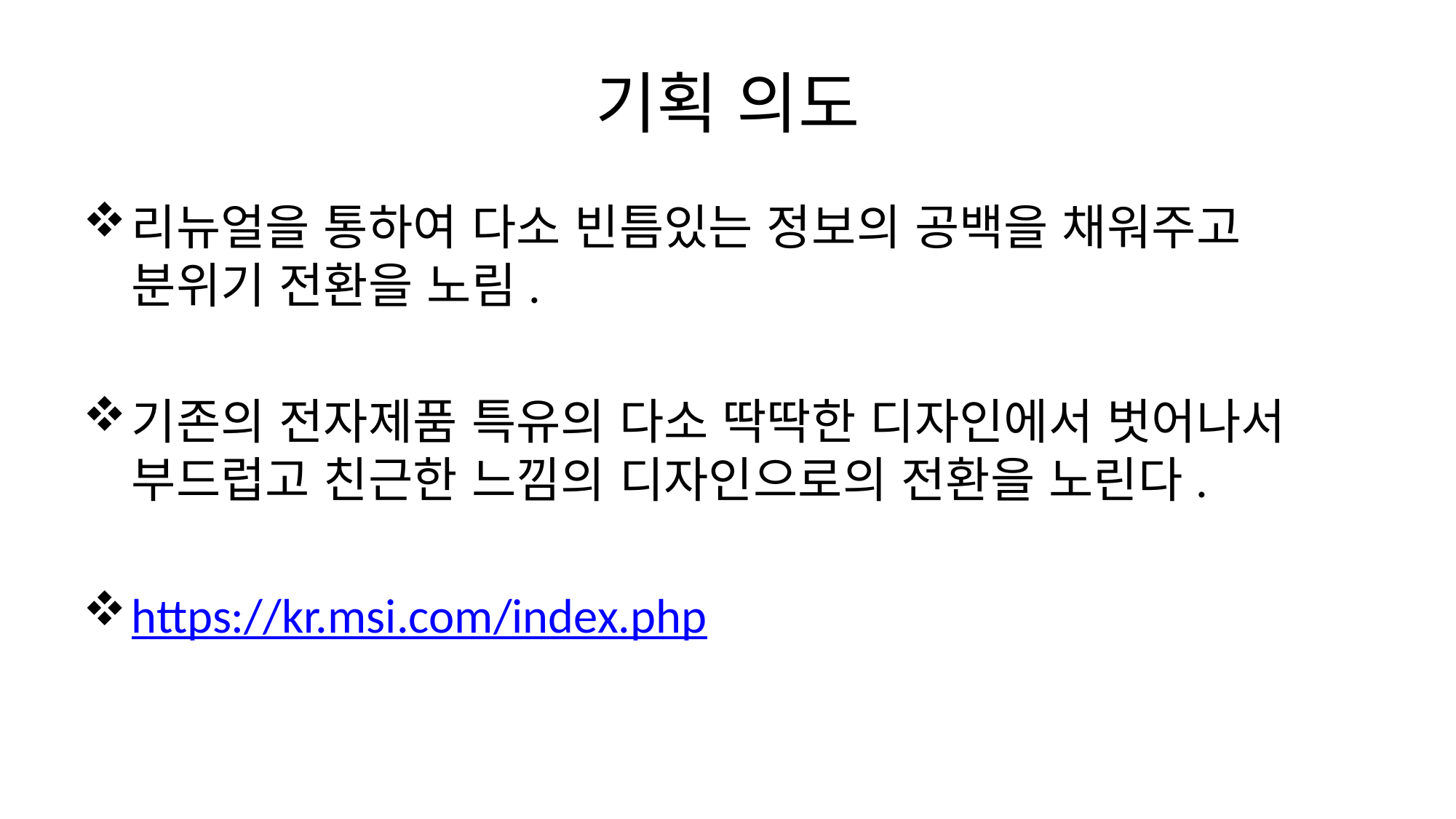

# 기획 의도
리뉴얼을 통하여 다소 빈틈있는 정보의 공백을 채워주고 분위기 전환을 노림.

기존의 전자제품 특유의 다소 딱딱한 디자인에서 벗어나서 부드럽고 친근한 느낌의 디자인으로의 전환을 노린다.

https://kr.msi.com/index.php